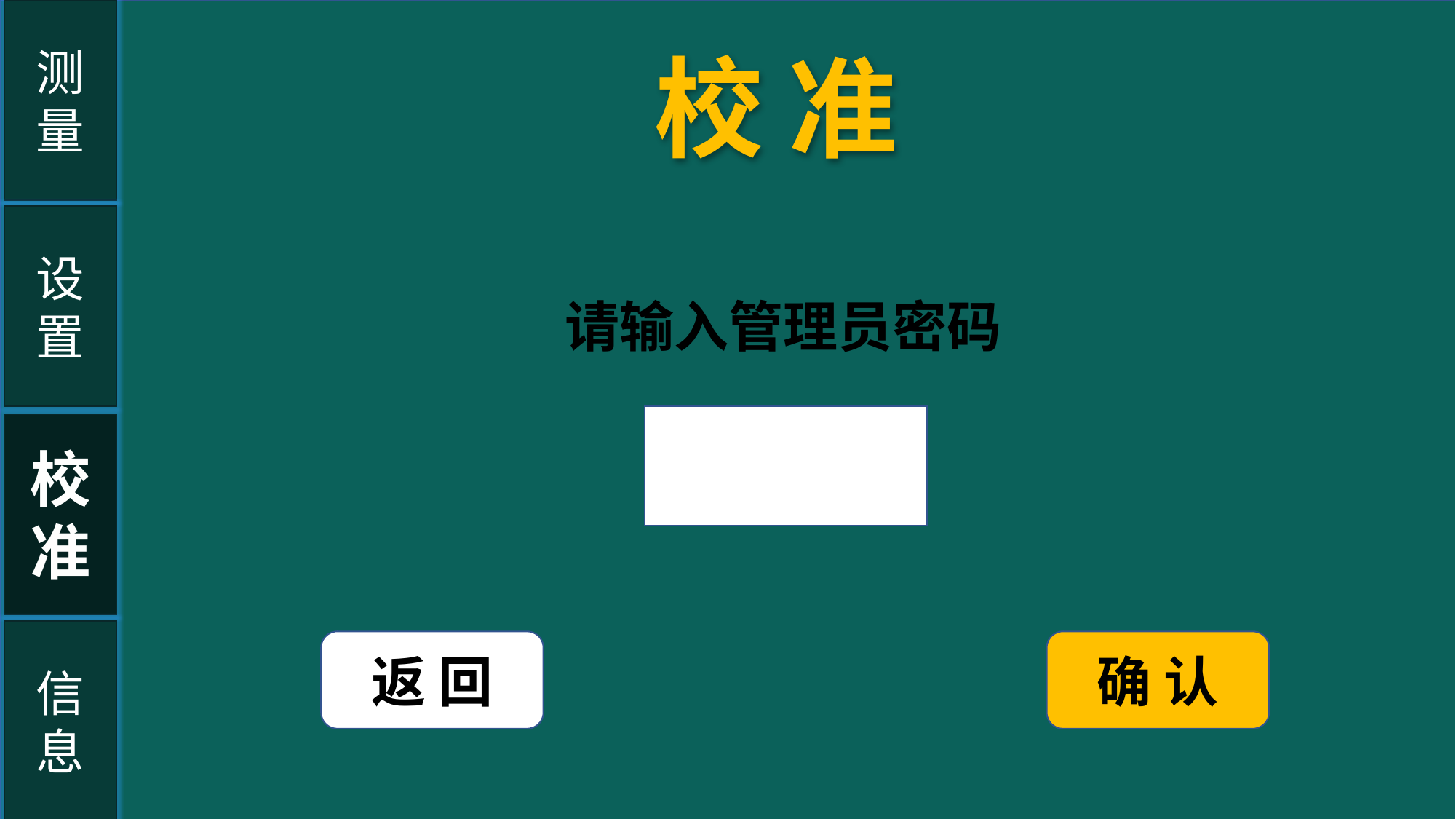

测
量
校 准
设置
请输入管理员密码

校
准
信
息
返 回
确 认